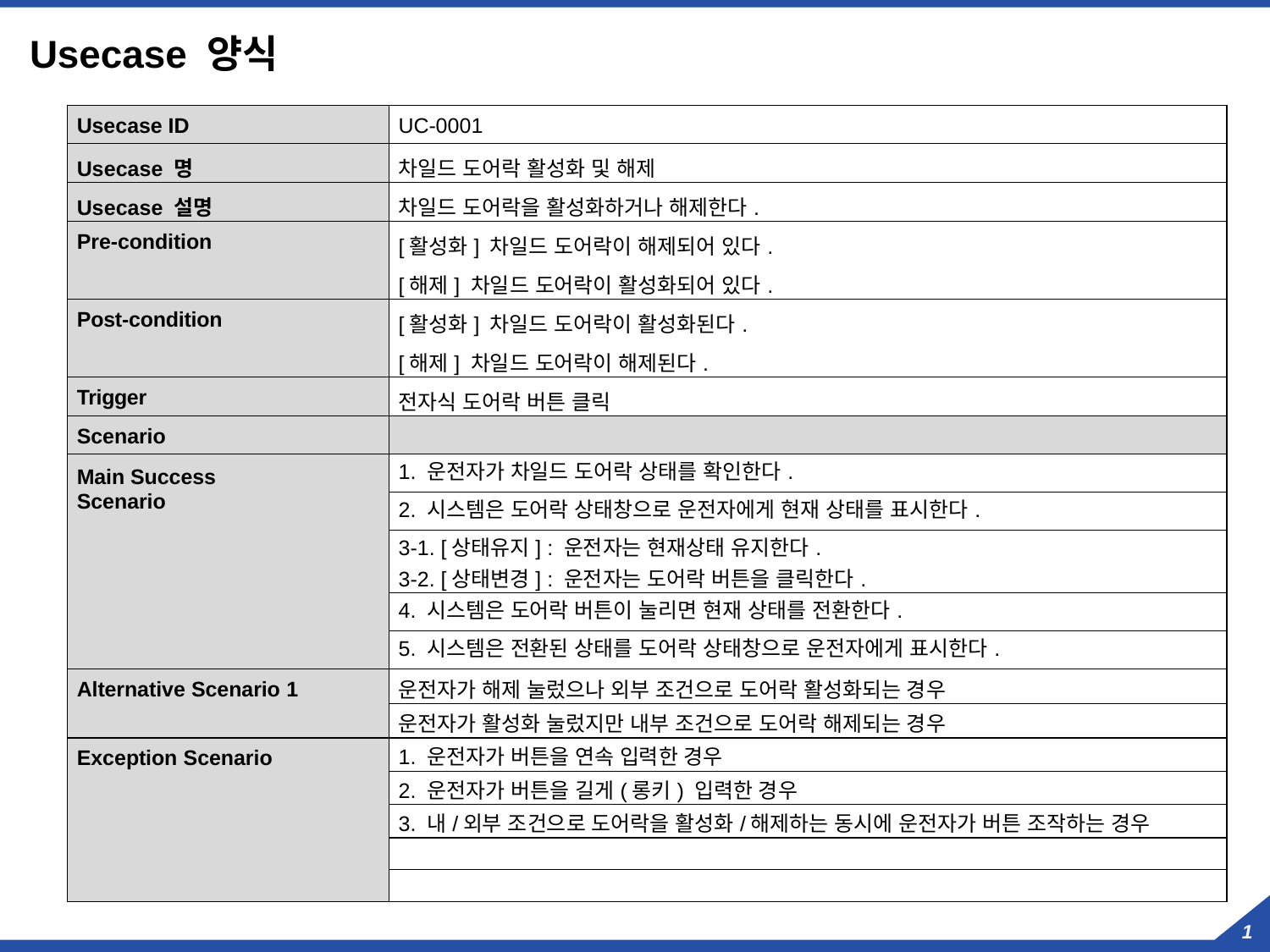

# Usecase 양식
| Usecase ID | UC-0001 |
| --- | --- |
| Usecase 명 | 차일드 도어락 활성화 및 해제 |
| Usecase 설명 | 차일드 도어락을 활성화하거나 해제한다. |
| Pre-condition | [활성화] 차일드 도어락이 해제되어 있다. [해제] 차일드 도어락이 활성화되어 있다. |
| Post-condition | [활성화] 차일드 도어락이 활성화된다. [해제] 차일드 도어락이 해제된다. |
| Trigger | 전자식 도어락 버튼 클릭 |
| Scenario |  |
| Main Success Scenario | 1. 운전자가 차일드 도어락 상태를 확인한다. |
|  | 2. 시스템은 도어락 상태창으로 운전자에게 현재 상태를 표시한다. |
|  | 3-1. [상태유지] : 운전자는 현재상태 유지한다. 3-2. [상태변경] : 운전자는 도어락 버튼을 클릭한다. |
|  | 4. 시스템은 도어락 버튼이 눌리면 현재 상태를 전환한다. |
|  | 5. 시스템은 전환된 상태를 도어락 상태창으로 운전자에게 표시한다. |
| Alternative Scenario 1 | 운전자가 해제 눌렀으나 외부 조건으로 도어락 활성화되는 경우 |
|  | 운전자가 활성화 눌렀지만 내부 조건으로 도어락 해제되는 경우 |
| Exception Scenario | 1. 운전자가 버튼을 연속 입력한 경우 |
|  | 2. 운전자가 버튼을 길게(롱키) 입력한 경우 |
|  | 3. 내/외부 조건으로 도어락을 활성화/해제하는 동시에 운전자가 버튼 조작하는 경우 |
|  |  |
|  |  |